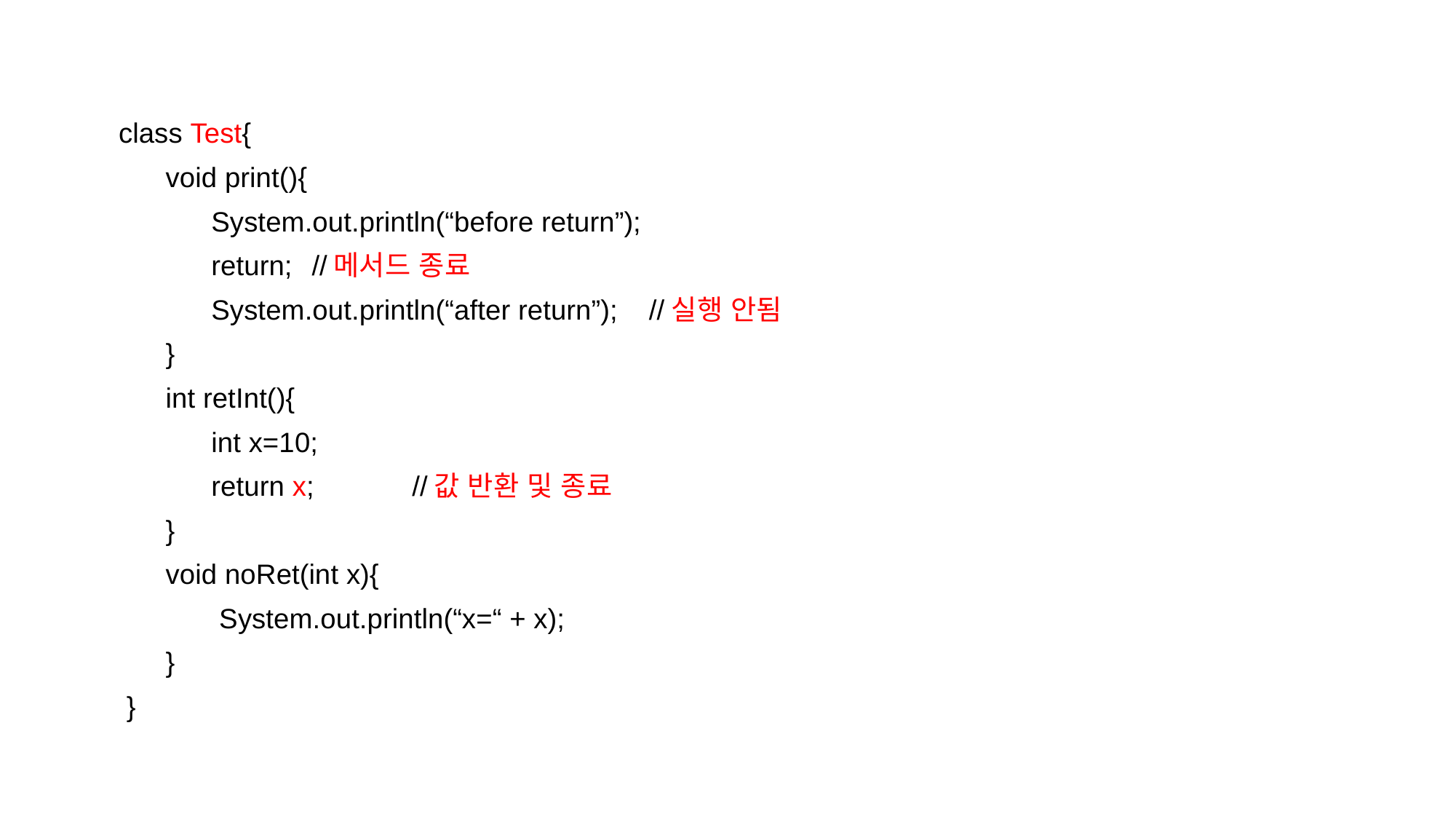

#
 class Test{
       void print(){
	System.out.println(“before return”);
	return;	//메서드 종료
	System.out.println(“after return”);    //실행 안됨
       }
       int retInt(){
	int x=10;
      	return x;	//값 반환 및 종료
       }
       void noRet(int x){
	 System.out.println(“x=“ + x);
       }
  }